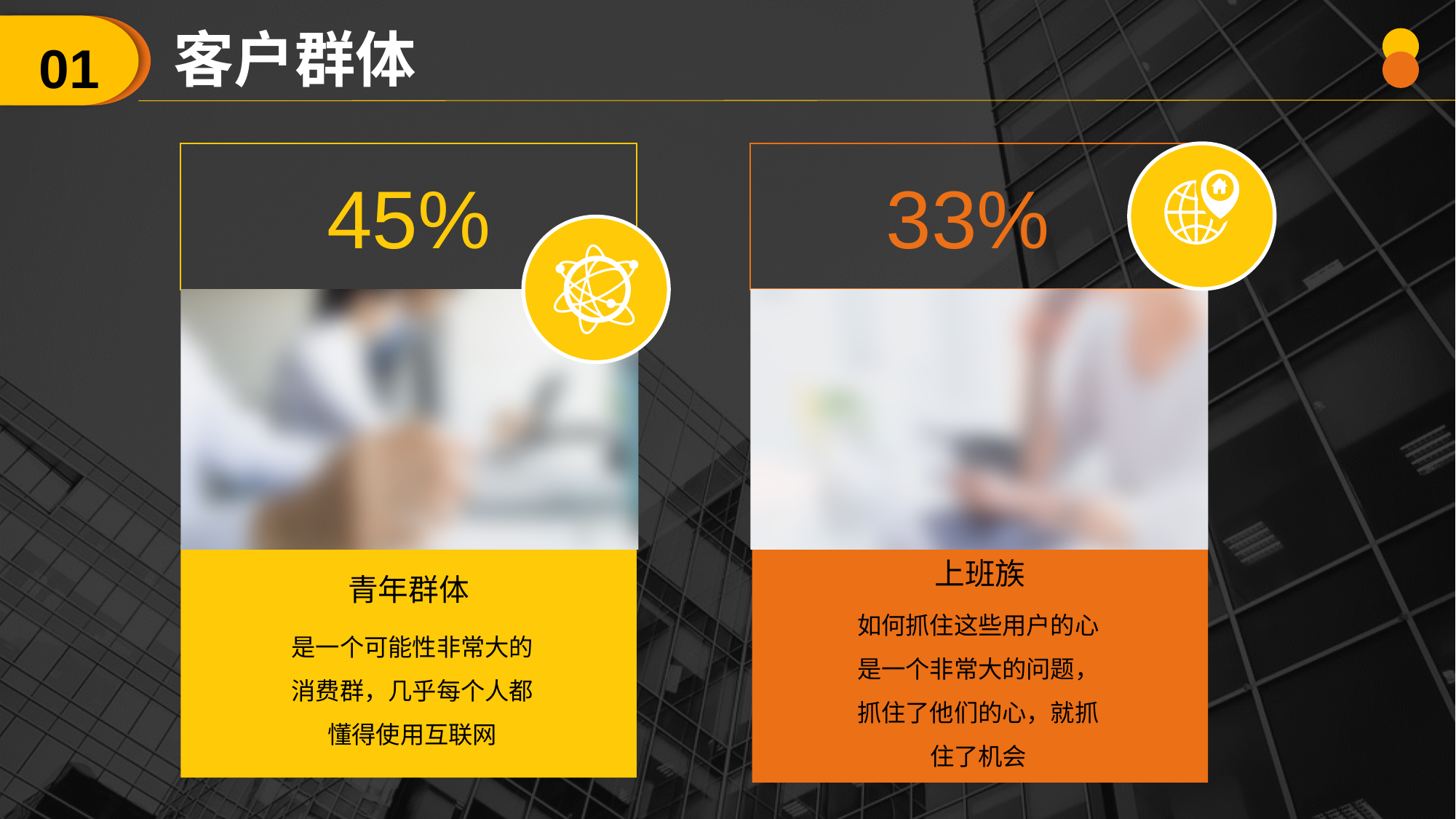

客户群体
01

45%
33%

上班族
青年群体
如何抓住这些用户的心是一个非常大的问题，抓住了他们的心，就抓住了机会
是一个可能性非常大的消费群，几乎每个人都懂得使用互联网